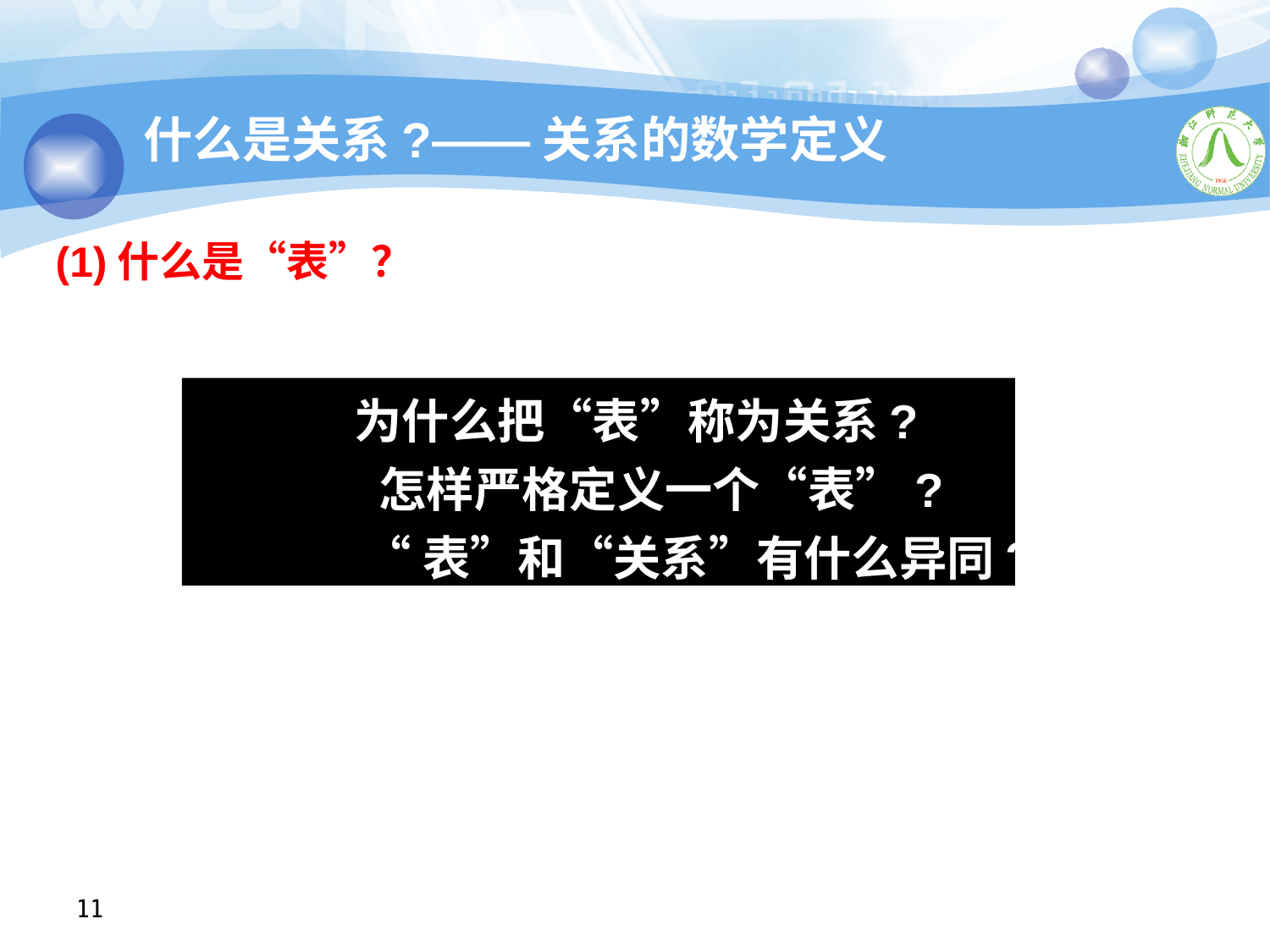

# 什么是关系?——关系的数学定义
(1)什么是“表”？
为什么把“表”称为关系?
 怎样严格定义一个“表”?
“表”和“关系”有什么异同?
11